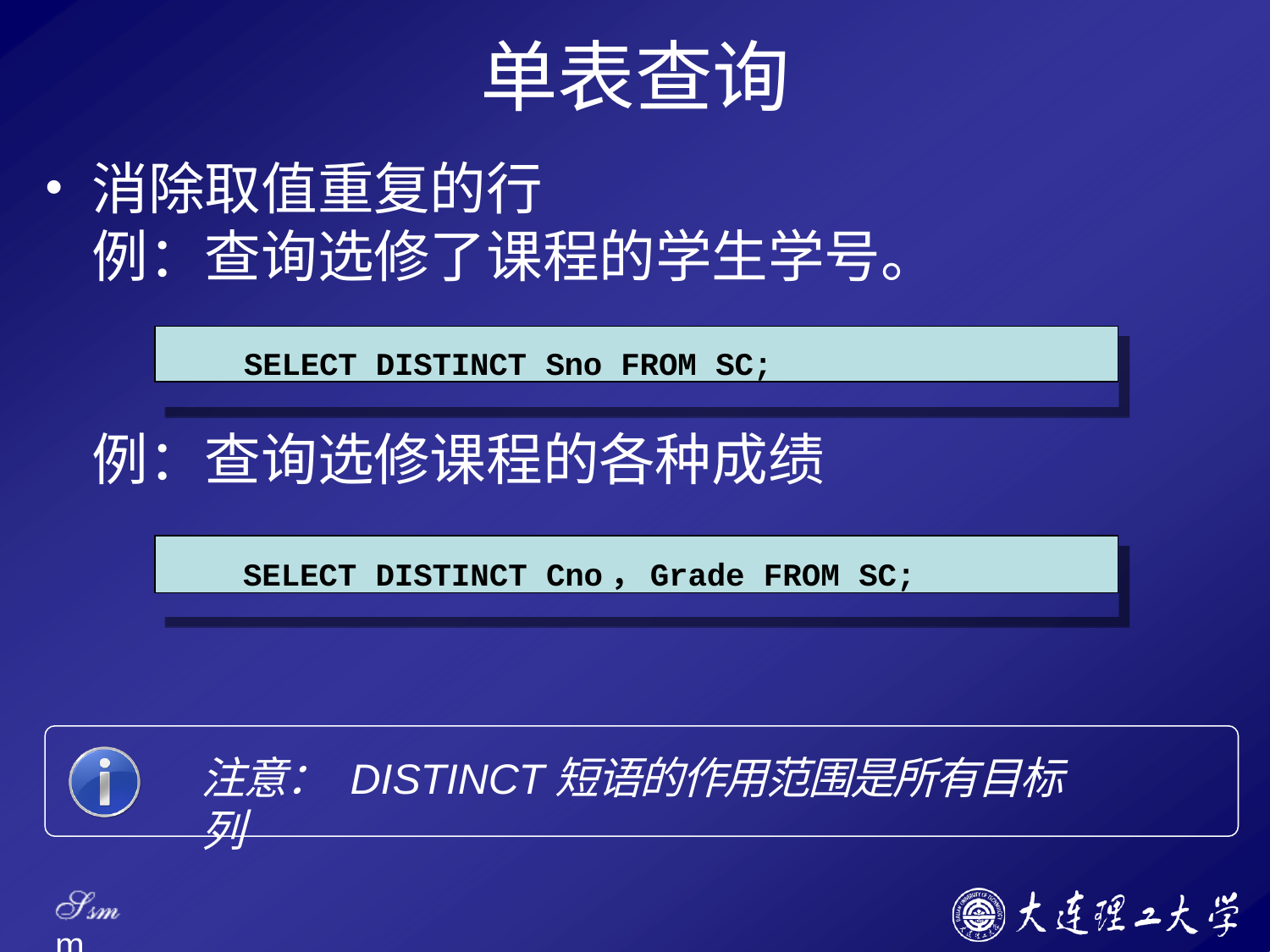

# 单表查询
消除取值重复的行
例：查询选修了课程的学生学号。
SELECT DISTINCT Sno FROM SC;

例：查询选修课程的各种成绩
SELECT DISTINCT Cno，Grade FROM SC;

注意： DISTINCT短语的作用范围是所有目标列

Ssm